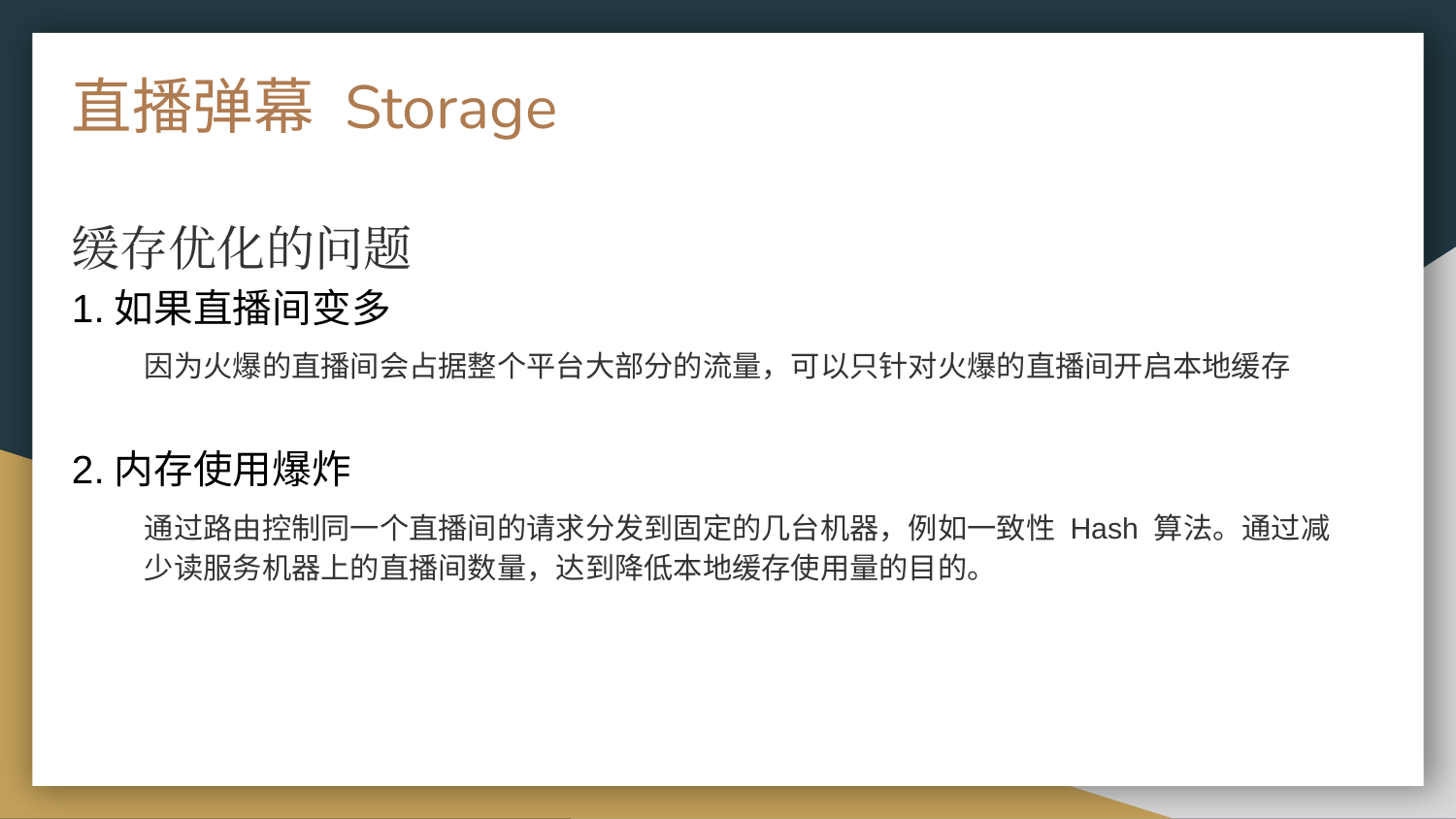

# 直播弹幕 Storage
缓存优化的问题
1.如果直播间变多
因为火爆的直播间会占据整个平台大部分的流量，可以只针对火爆的直播间开启本地缓存
2.内存使用爆炸
通过路由控制同一个直播间的请求分发到固定的几台机器，例如一致性 Hash 算法。通过减少读服务机器上的直播间数量，达到降低本地缓存使用量的目的。